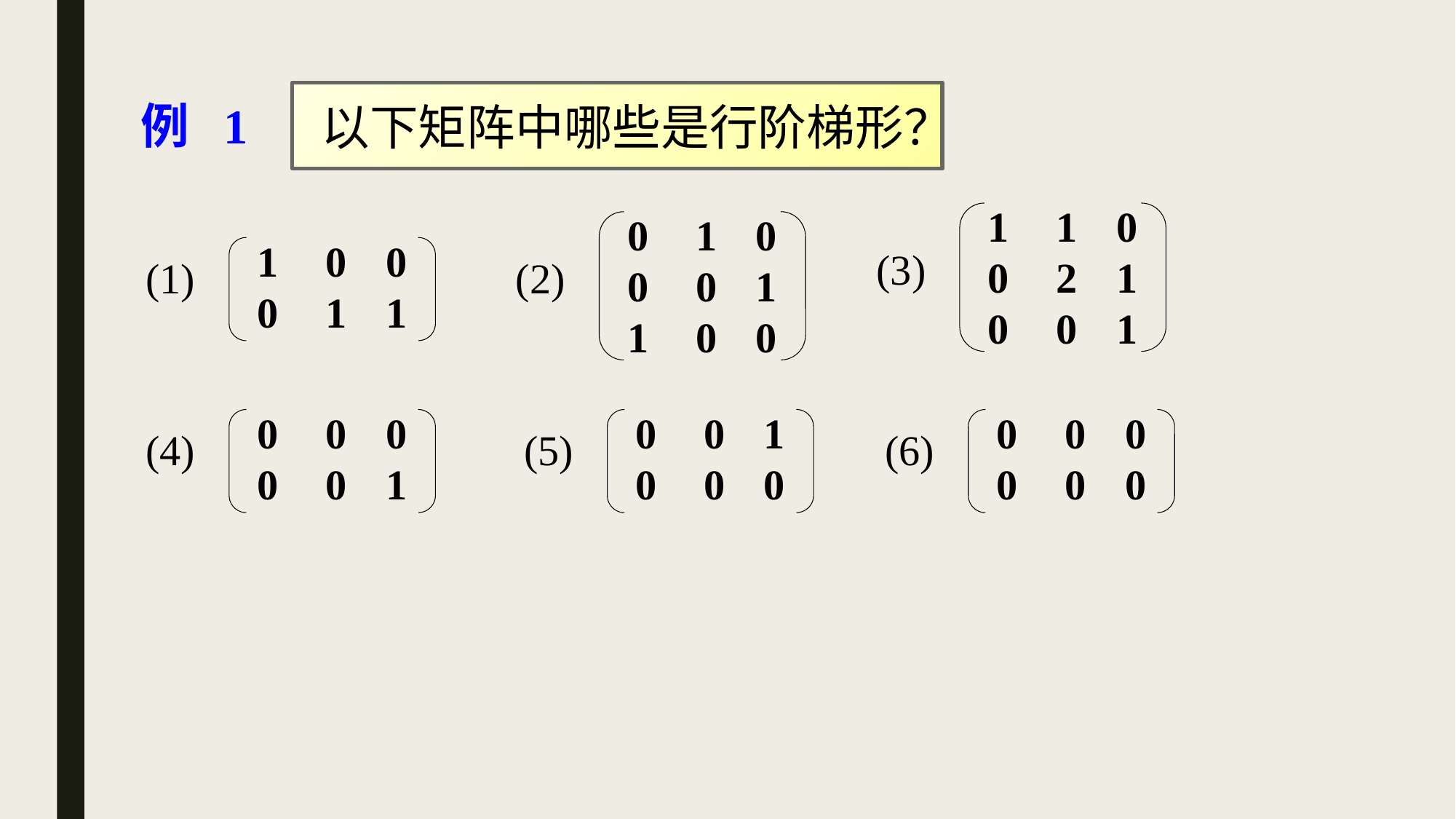

例  1
以下矩阵中哪些是行阶梯形？
1
0
0
1
2
0
0
1
1

0
0
1
1
0
0
0
1
0

1
0
0
1
0
1
(3)

(2)
(1)
0
0
0
0
0
1
0
0
0
0
1
0
0
0
0
0
0
0

(4)
(5)
(6)